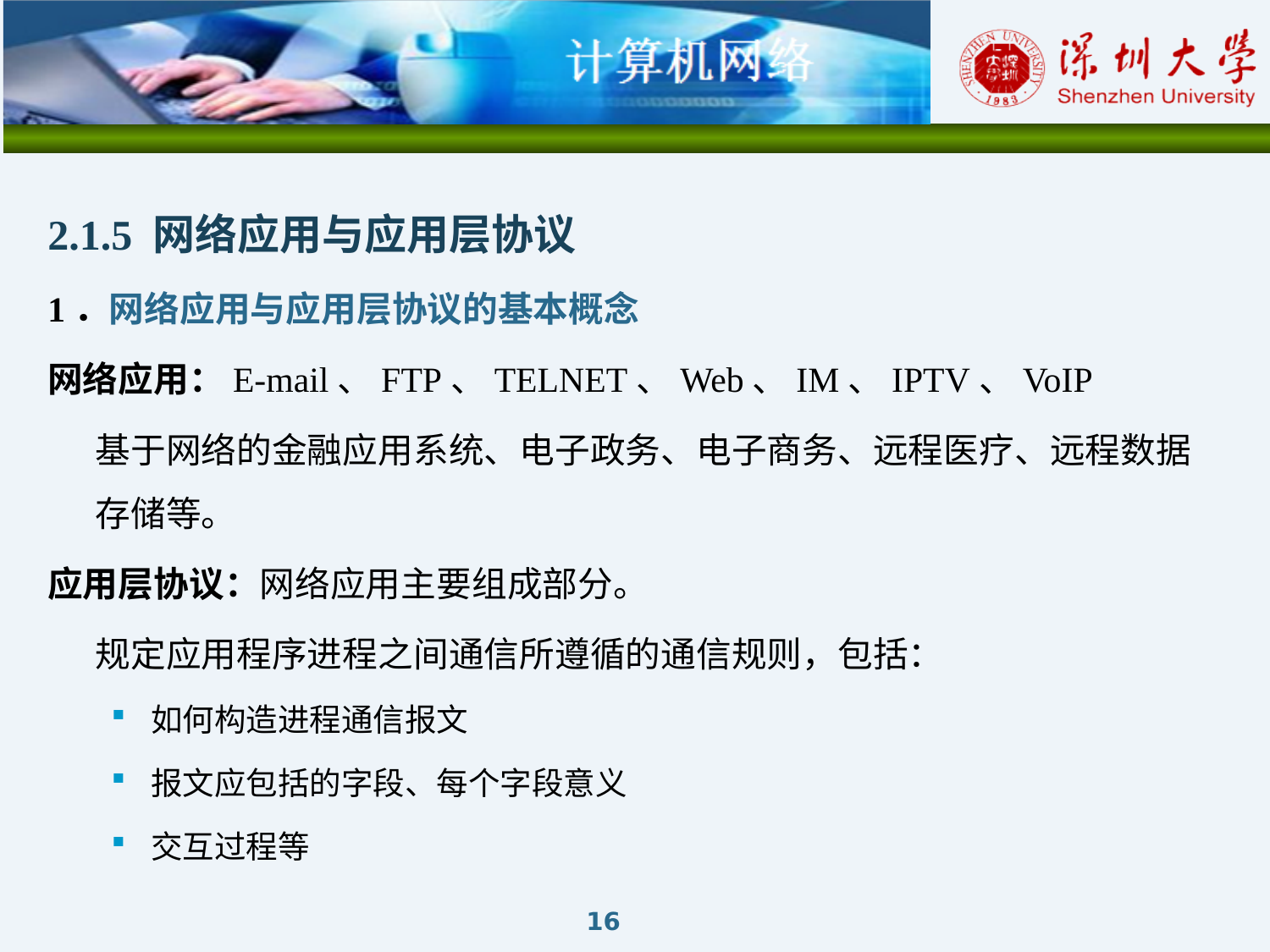

2.1.5 网络应用与应用层协议
1．网络应用与应用层协议的基本概念
网络应用：E-mail、FTP、TELNET、Web、IM、IPTV、VoIP
	基于网络的金融应用系统、电子政务、电子商务、远程医疗、远程数据存储等。
应用层协议：网络应用主要组成部分。
	规定应用程序进程之间通信所遵循的通信规则，包括：
如何构造进程通信报文
报文应包括的字段、每个字段意义
交互过程等
16